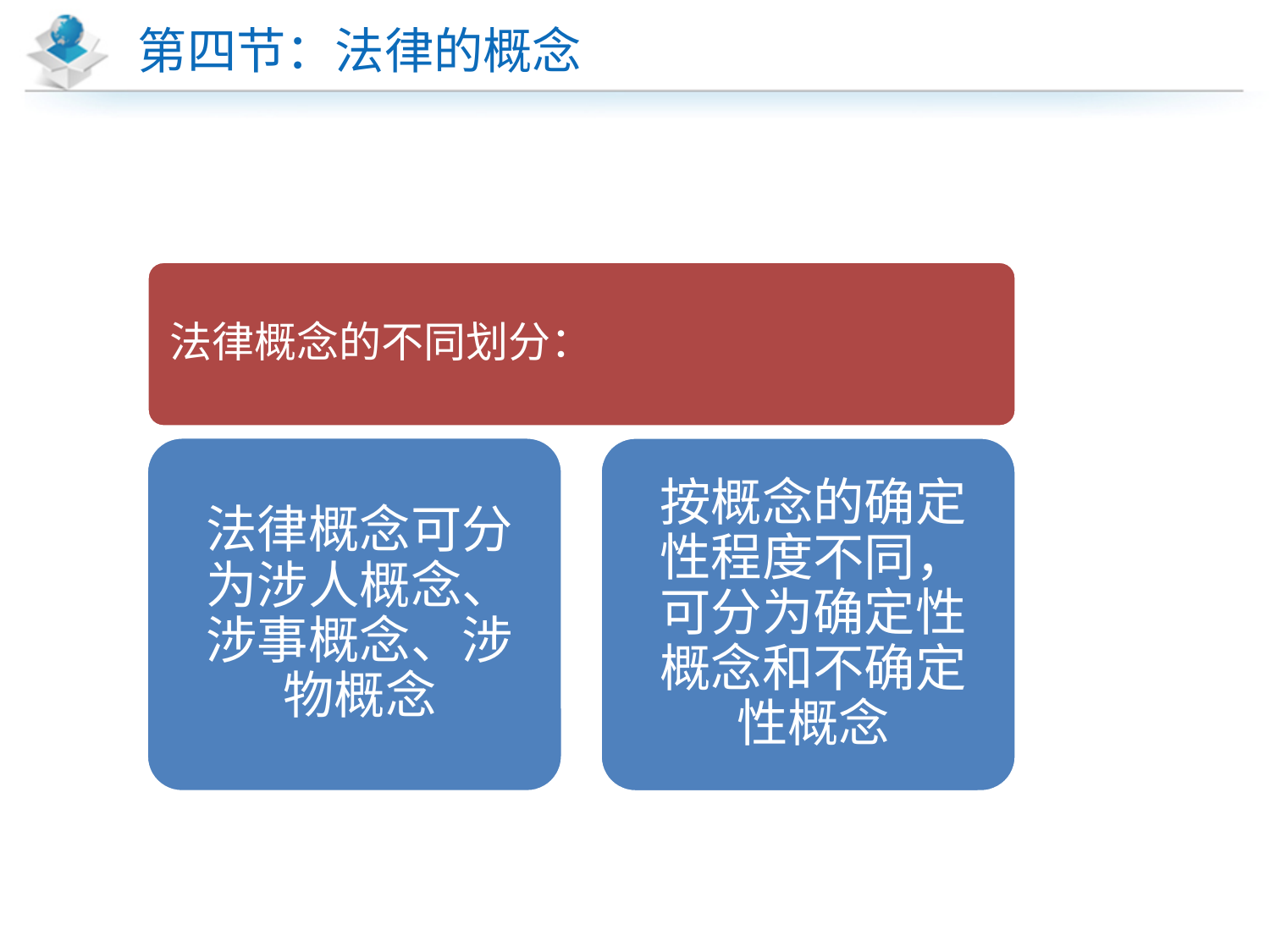

# 第四节：法律的概念
法律概念的不同划分：
法律概念可分为涉人概念、涉事概念、涉物概念
按概念的确定性程度不同，可分为确定性概念和不确定性概念